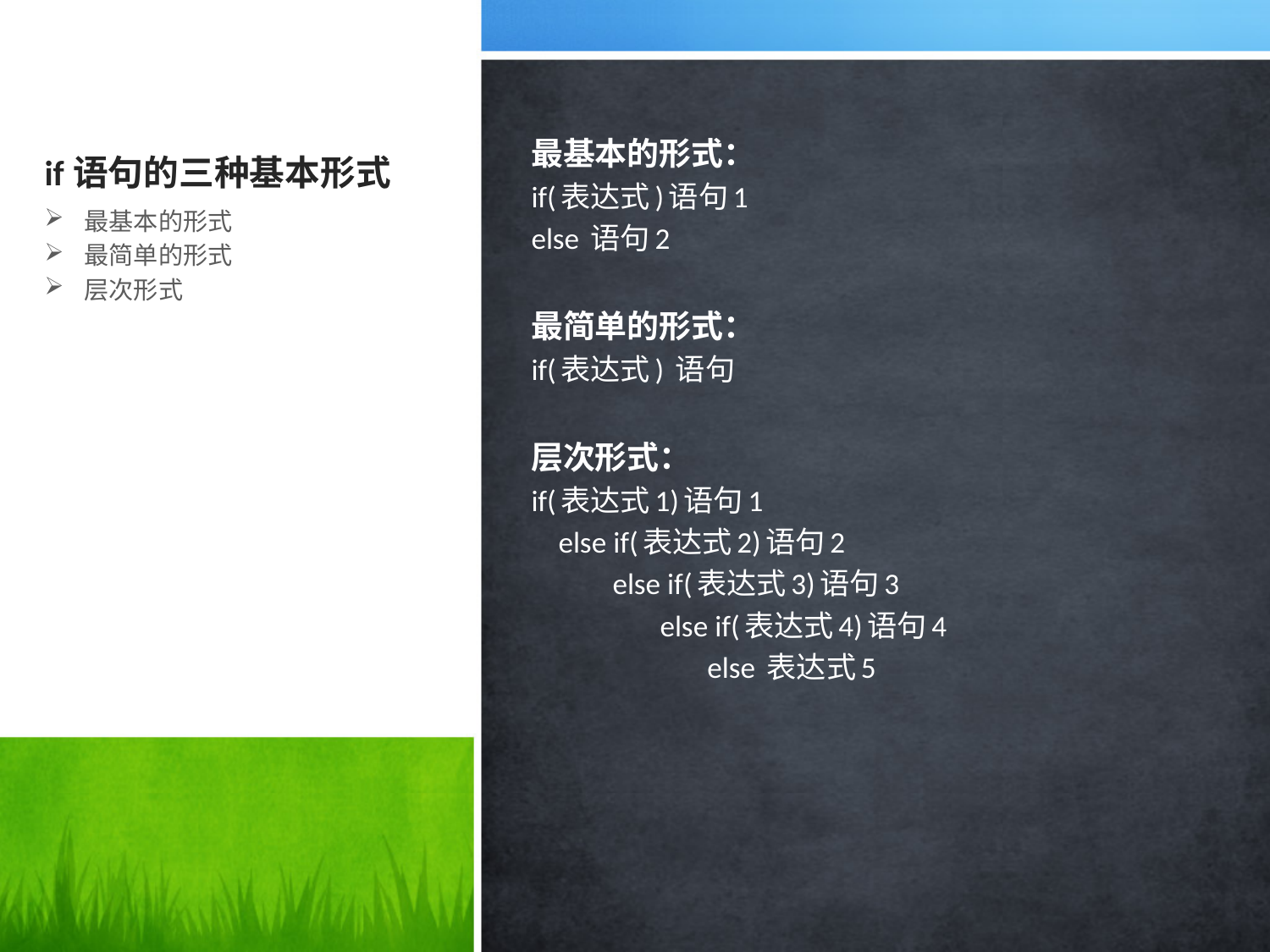

# if语句的三种基本形式
最基本的形式：
if(表达式)语句1
else 语句2

最简单的形式：
if(表达式) 语句

层次形式：
if(表达式1)语句1
    else if(表达式2)语句2
            else if(表达式3)语句3
                   else if(表达式4)语句4
                          else 表达式5
最基本的形式
最简单的形式
层次形式